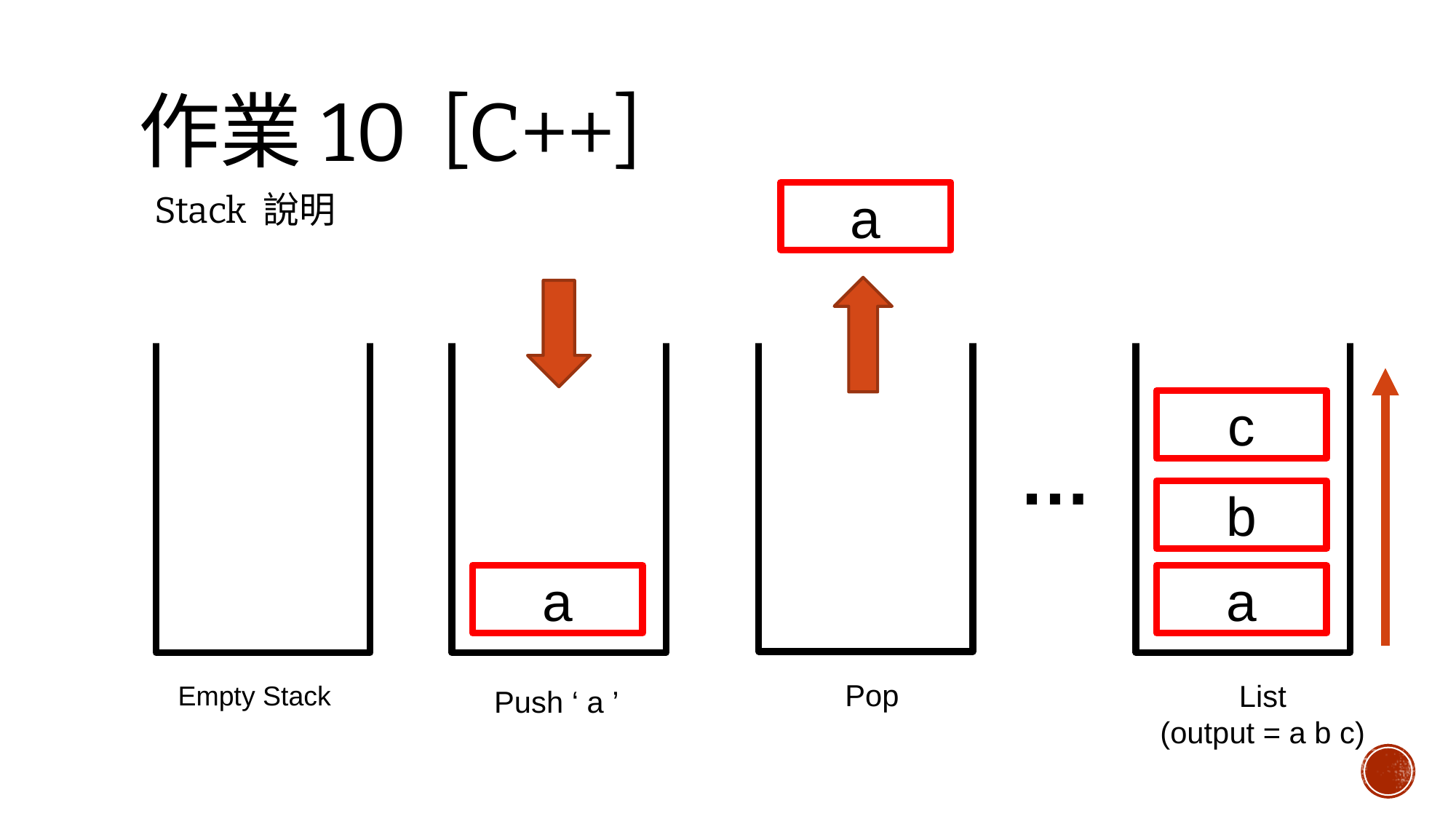

# 作業10  [C++]
a
Stack 說明

c
…
b
a
a
Pop
List
(output = a b c)
Empty Stack
Push ‘ a ’